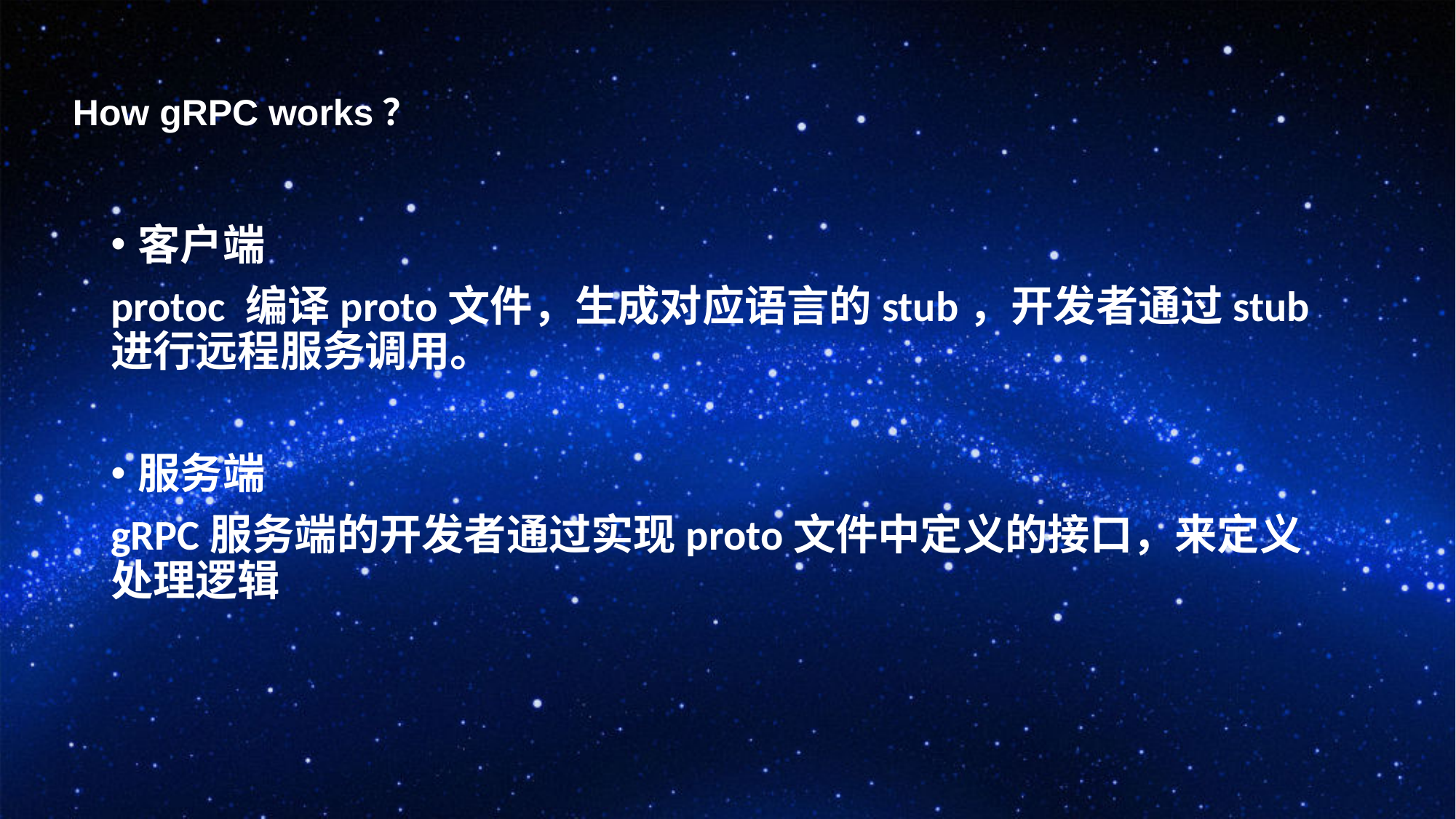

How gRPC works？
客户端
protoc 编译proto文件，生成对应语言的stub，开发者通过stub进行远程服务调用。

服务端
gRPC服务端的开发者通过实现proto文件中定义的接口，来定义处理逻辑